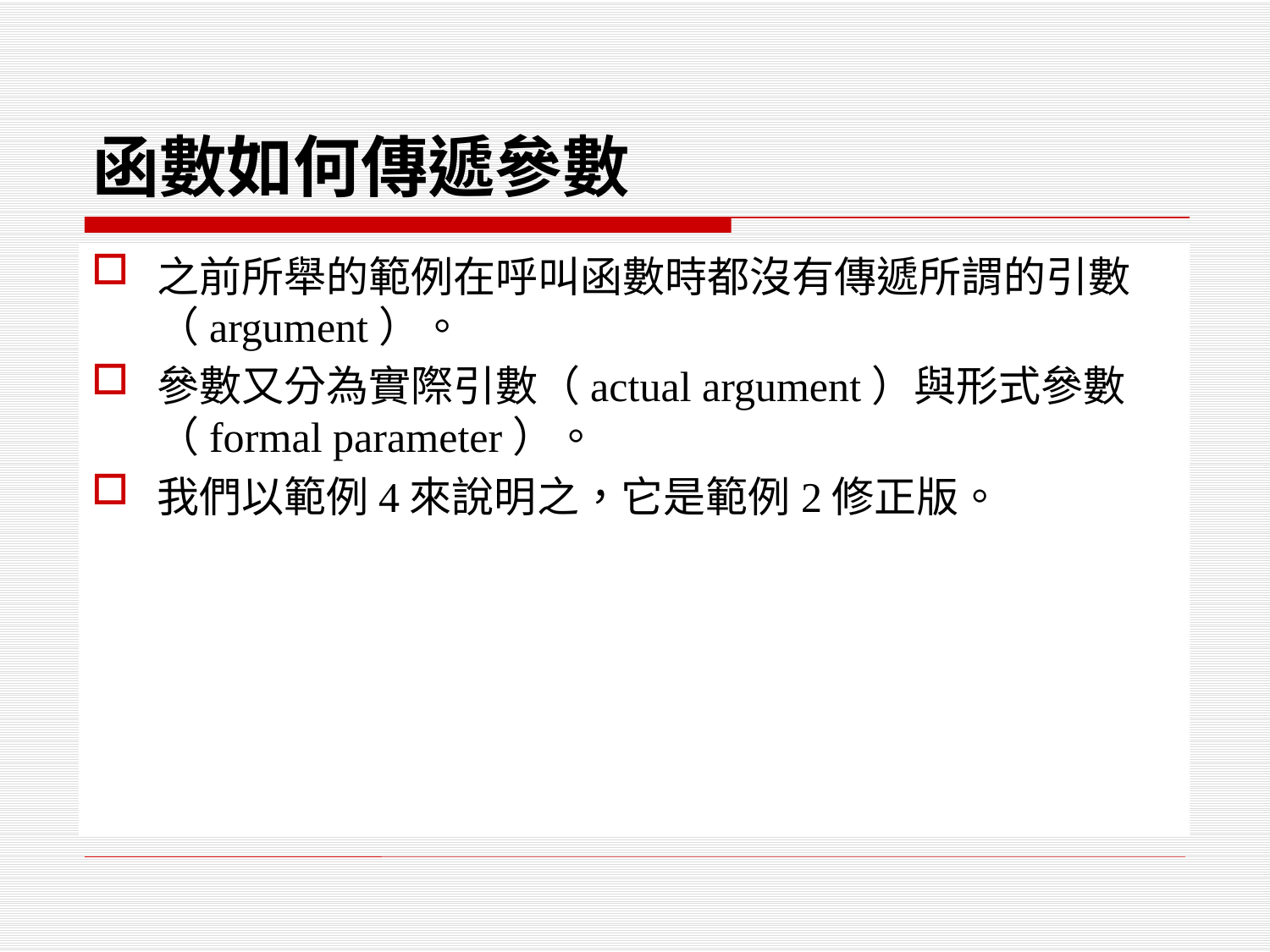

# 函數如何傳遞參數
之前所舉的範例在呼叫函數時都沒有傳遞所謂的引數（argument）。
參數又分為實際引數（actual argument）與形式參數（formal parameter）。
我們以範例4來說明之，它是範例2修正版。